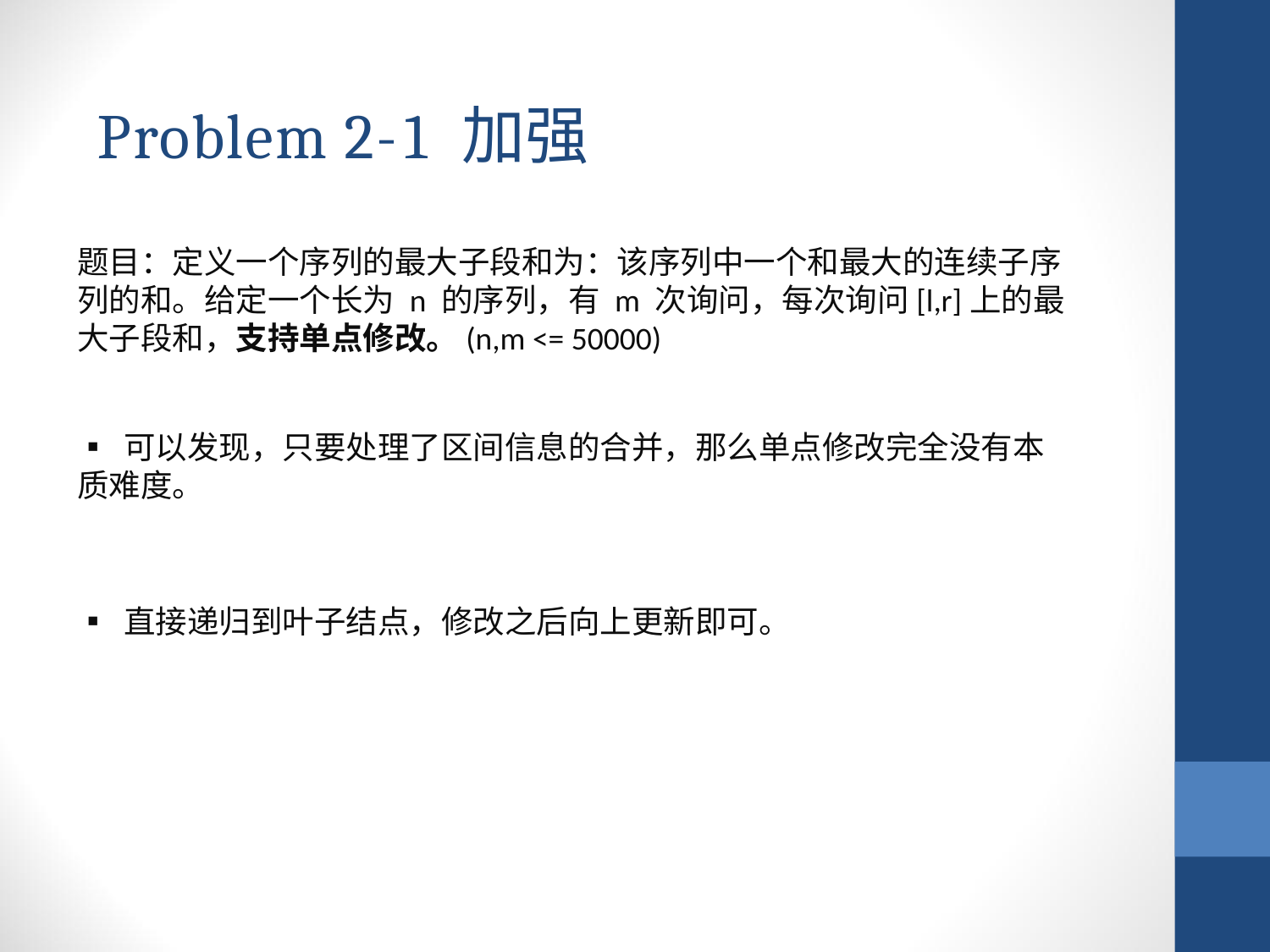

Problem 2-1 加强
题目：定义一个序列的最大子段和为：该序列中一个和最大的连续子序列的和。给定一个长为 n 的序列，有 m 次询问，每次询问[l,r]上的最大子段和，支持单点修改。(n,m <= 50000)
▪ 可以发现，只要处理了区间信息的合并，那么单点修改完全没有本质难度。
▪ 直接递归到叶子结点，修改之后向上更新即可。